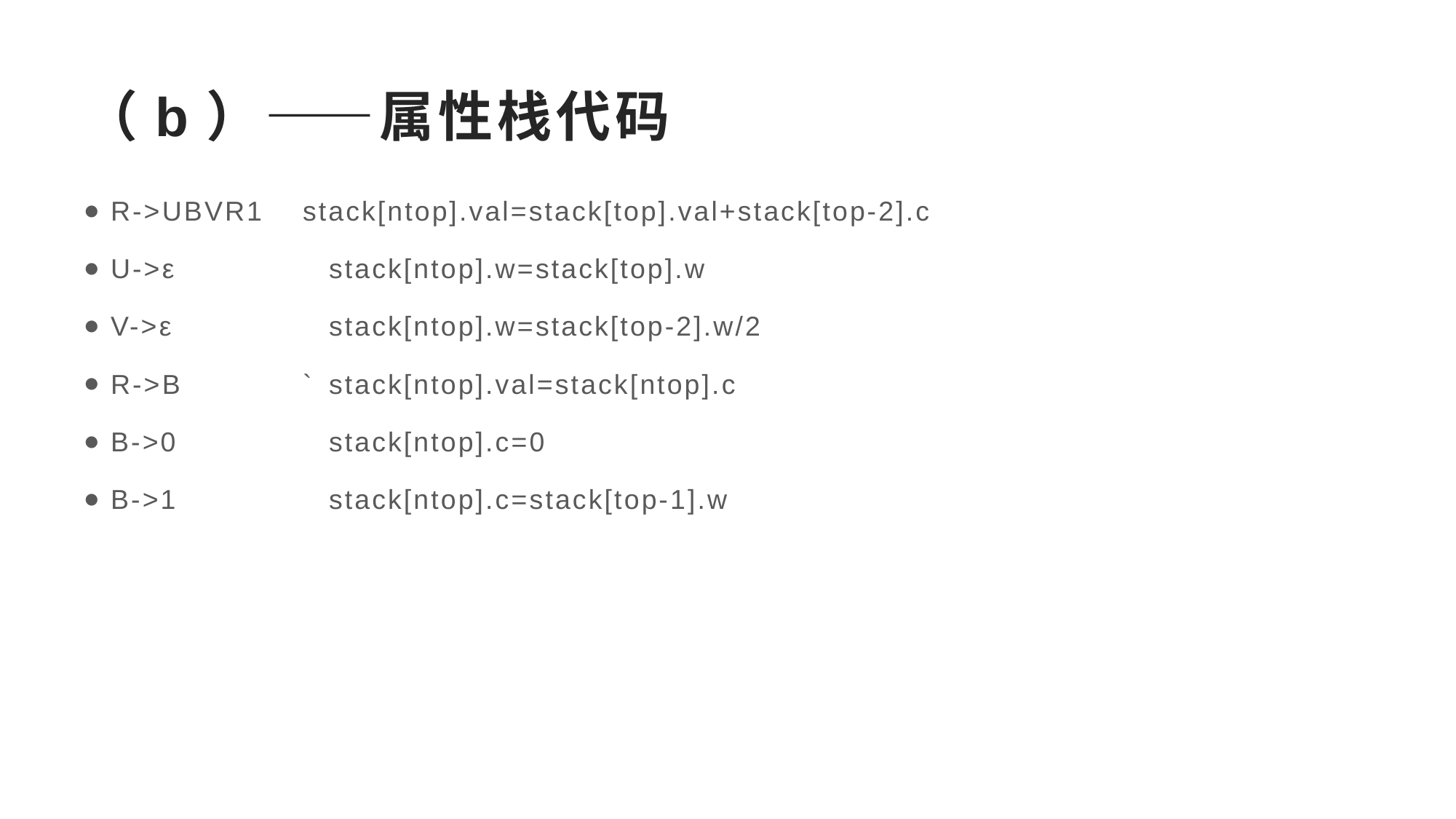

# （b）——属性栈代码
R->UBVR1	stack[ntop].val=stack[top].val+stack[top-2].c
U->ε		stack[ntop].w=stack[top].w
V->ε		stack[ntop].w=stack[top-2].w/2
R->B	`	stack[ntop].val=stack[ntop].c
B->0		stack[ntop].c=0
B->1		stack[ntop].c=stack[top-1].w